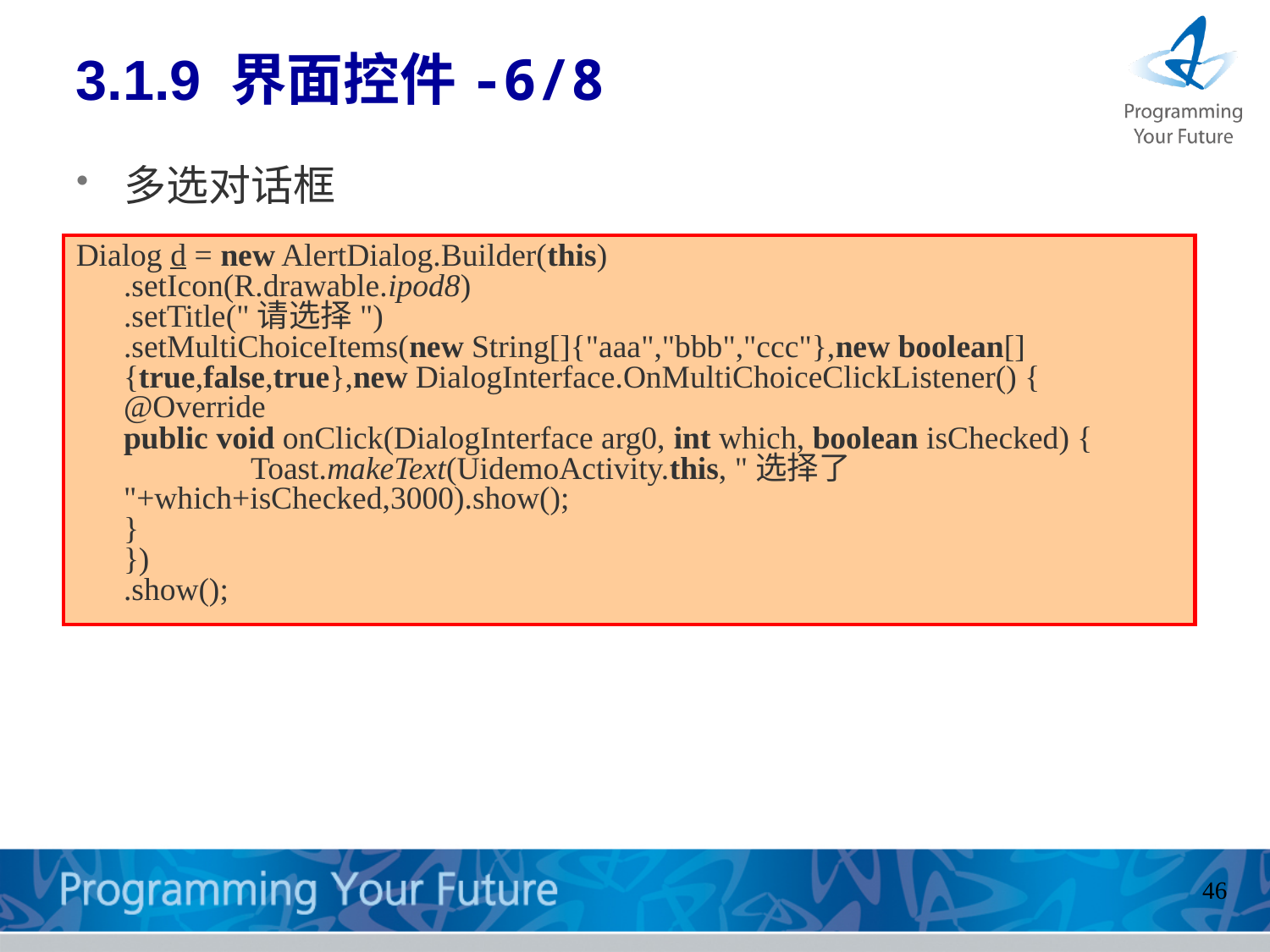

3.1.9 界面控件-6/8
多选对话框

Dialog d = new AlertDialog.Builder(this)
	.setIcon(R.drawable.ipod8)
	.setTitle("请选择")
	.setMultiChoiceItems(new String[]{"aaa","bbb","ccc"},new boolean[]{true,false,true},new DialogInterface.OnMultiChoiceClickListener() {
	@Override
	public void onClick(DialogInterface arg0, int which, boolean isChecked) {
		Toast.makeText(UidemoActivity.this, "选择了	"+which+isChecked,3000).show();
	}
	})
	.show();